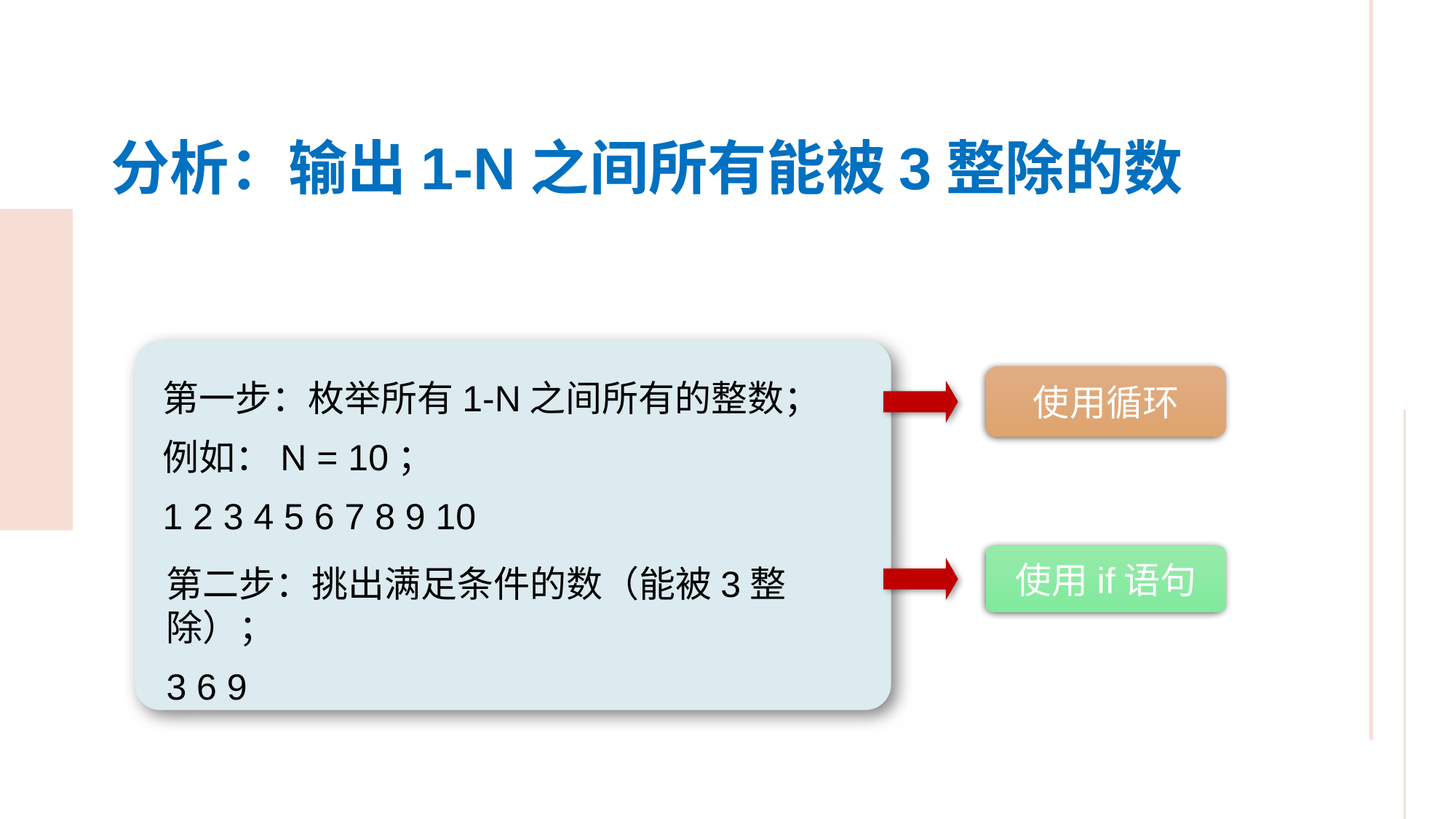

分析：输出1-N之间所有能被3整除的数

使用循环
第一步：枚举所有1-N之间所有的整数；
例如：N = 10；
1 2 3 4 5 6 7 8 9 10

使用if语句
第二步：挑出满足条件的数（能被3整除）；
3 6 9